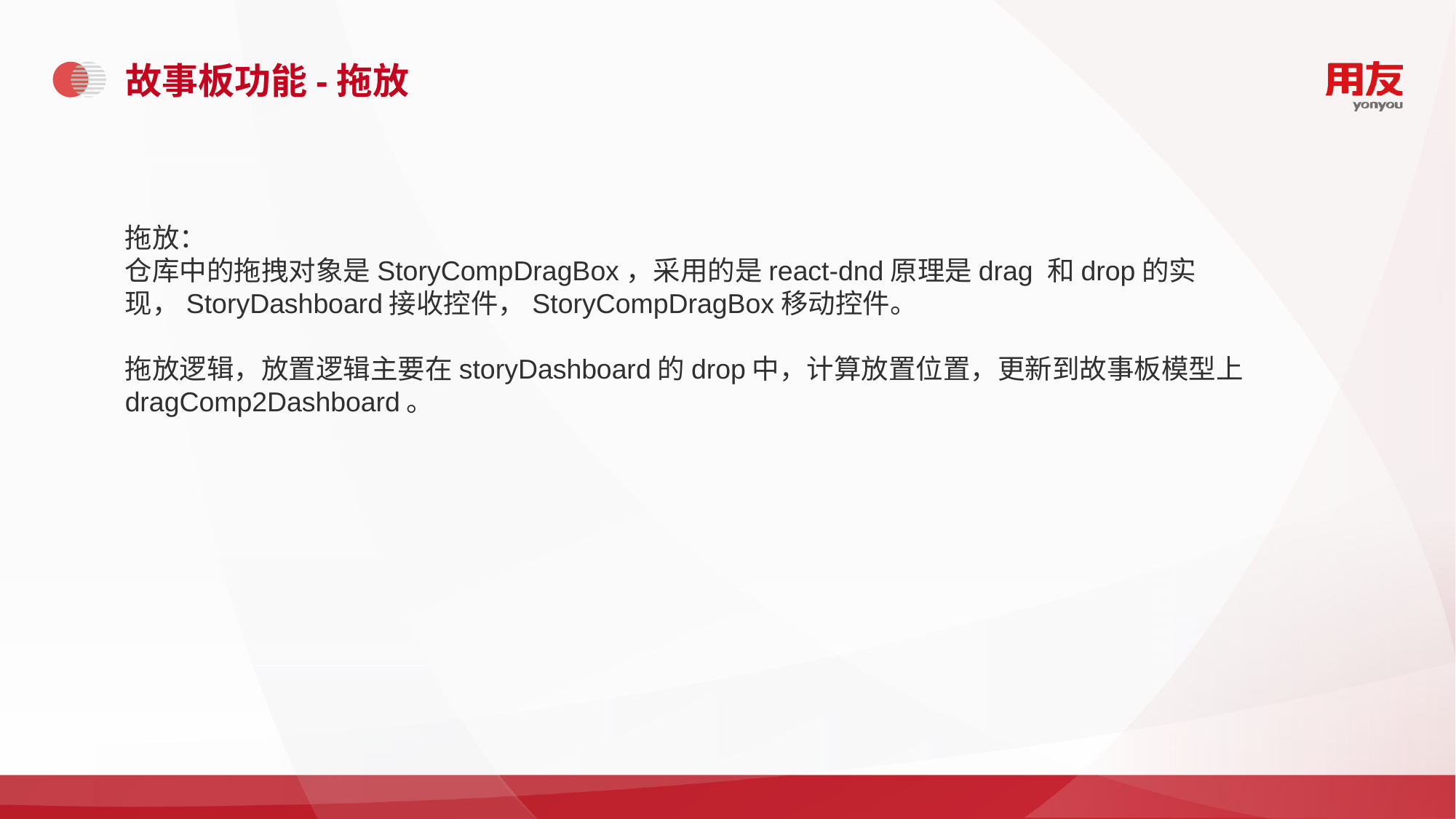

# 故事板功能-拖放
拖放：
仓库中的拖拽对象是StoryCompDragBox，采用的是react-dnd原理是drag 和drop的实现，StoryDashboard接收控件，StoryCompDragBox移动控件。

拖放逻辑，放置逻辑主要在storyDashboard的drop中，计算放置位置，更新到故事板模型上dragComp2Dashboard。